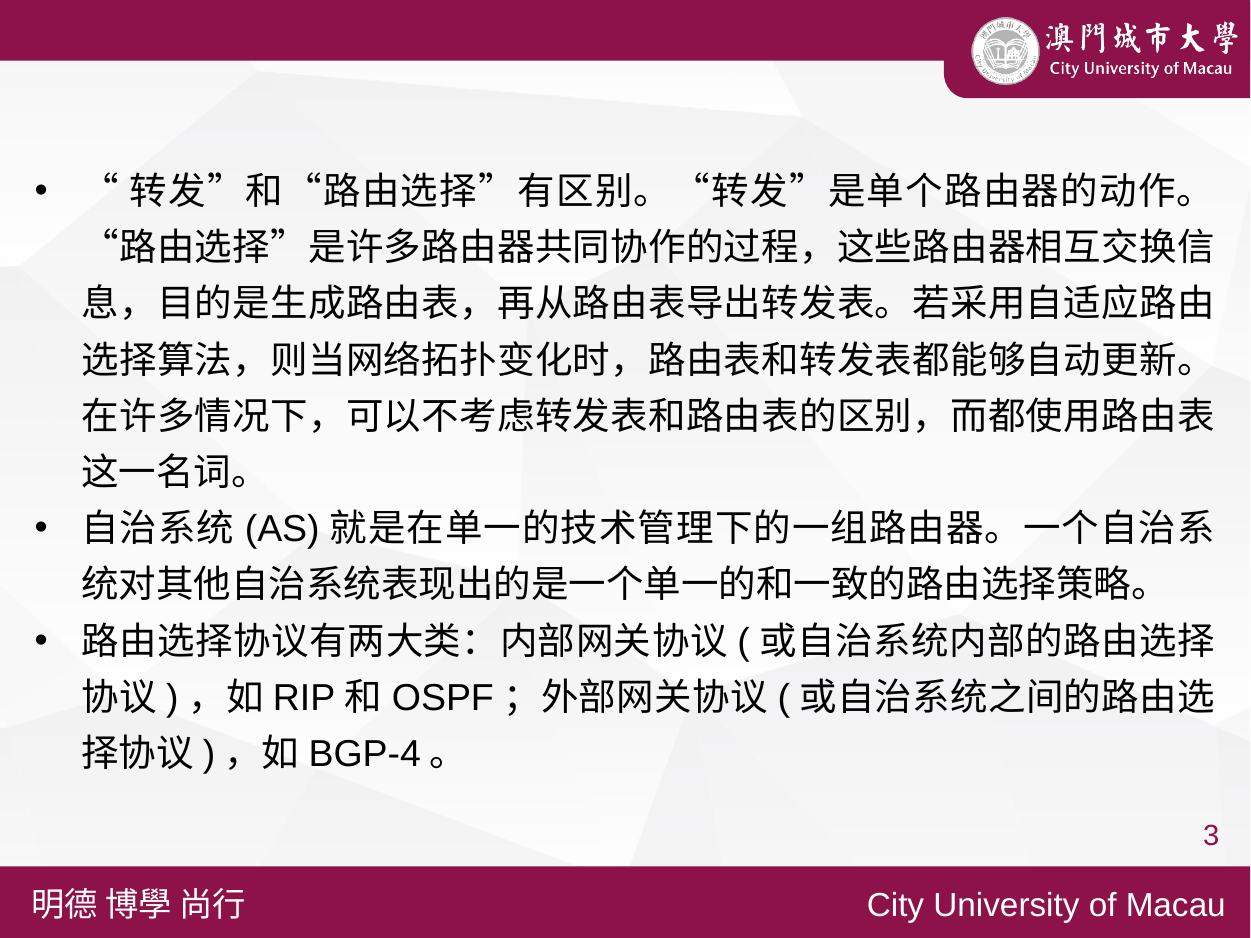

“转发”和“路由选择”有区别。“转发”是单个路由器的动作。“路由选择”是许多路由器共同协作的过程，这些路由器相互交换信息，目的是生成路由表，再从路由表导出转发表。若采用自适应路由选择算法，则当网络拓扑变化时，路由表和转发表都能够自动更新。在许多情况下，可以不考虑转发表和路由表的区别，而都使用路由表这一名词。
自治系统(AS)就是在单一的技术管理下的一组路由器。一个自治系统对其他自治系统表现出的是一个单一的和一致的路由选择策略。
路由选择协议有两大类：内部网关协议(或自治系统内部的路由选择协议)，如RIP和OSPF；外部网关协议(或自治系统之间的路由选择协议)，如BGP-4。
3